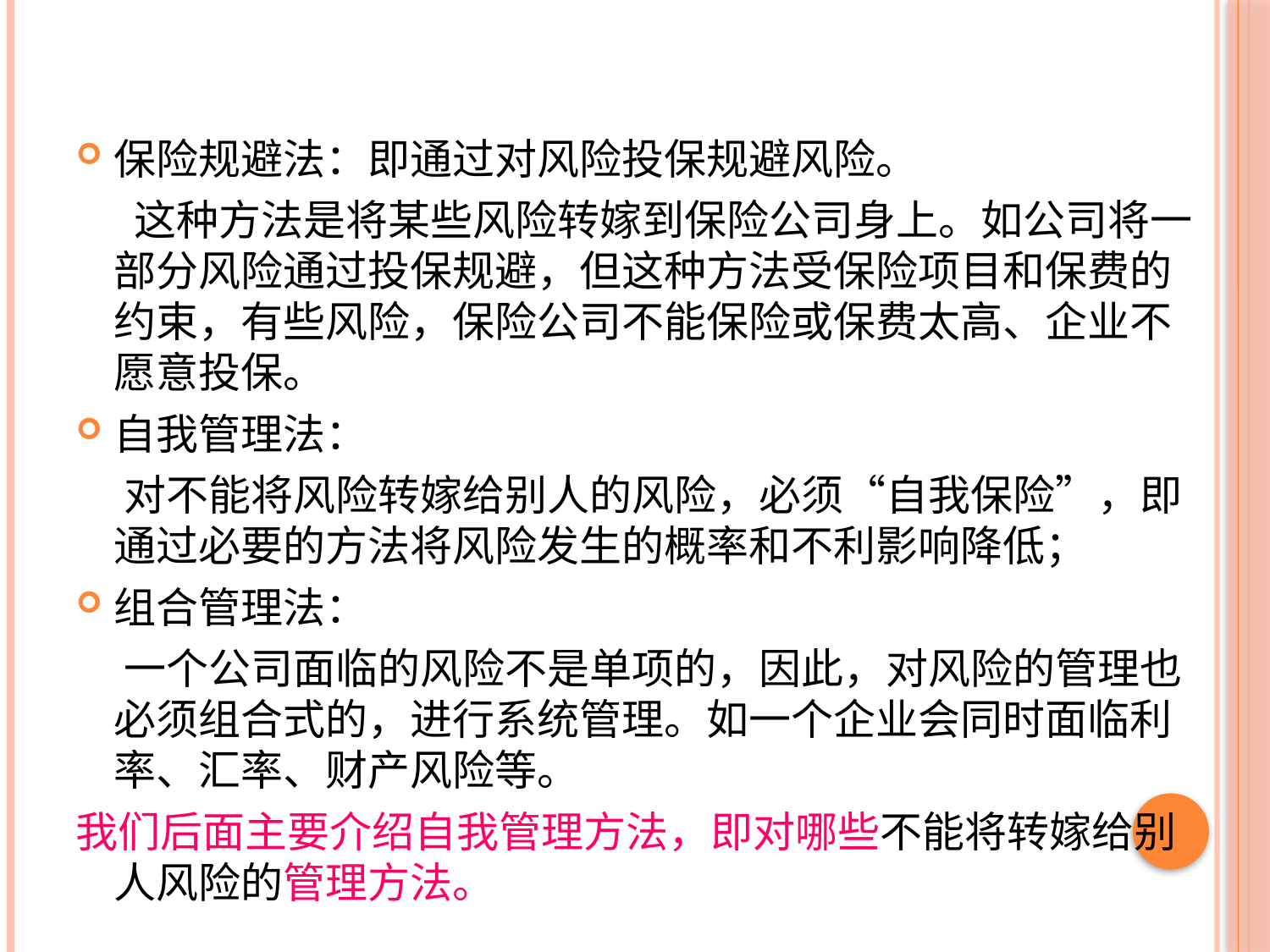

#
保险规避法：即通过对风险投保规避风险。
     这种方法是将某些风险转嫁到保险公司身上。如公司将一部分风险通过投保规避，但这种方法受保险项目和保费的约束，有些风险，保险公司不能保险或保费太高、企业不愿意投保。
自我管理法：
    对不能将风险转嫁给别人的风险，必须“自我保险”，即通过必要的方法将风险发生的概率和不利影响降低；
组合管理法：
    一个公司面临的风险不是单项的，因此，对风险的管理也必须组合式的，进行系统管理。如一个企业会同时面临利率、汇率、财产风险等。
我们后面主要介绍自我管理方法，即对哪些不能将转嫁给别人风险的管理方法。